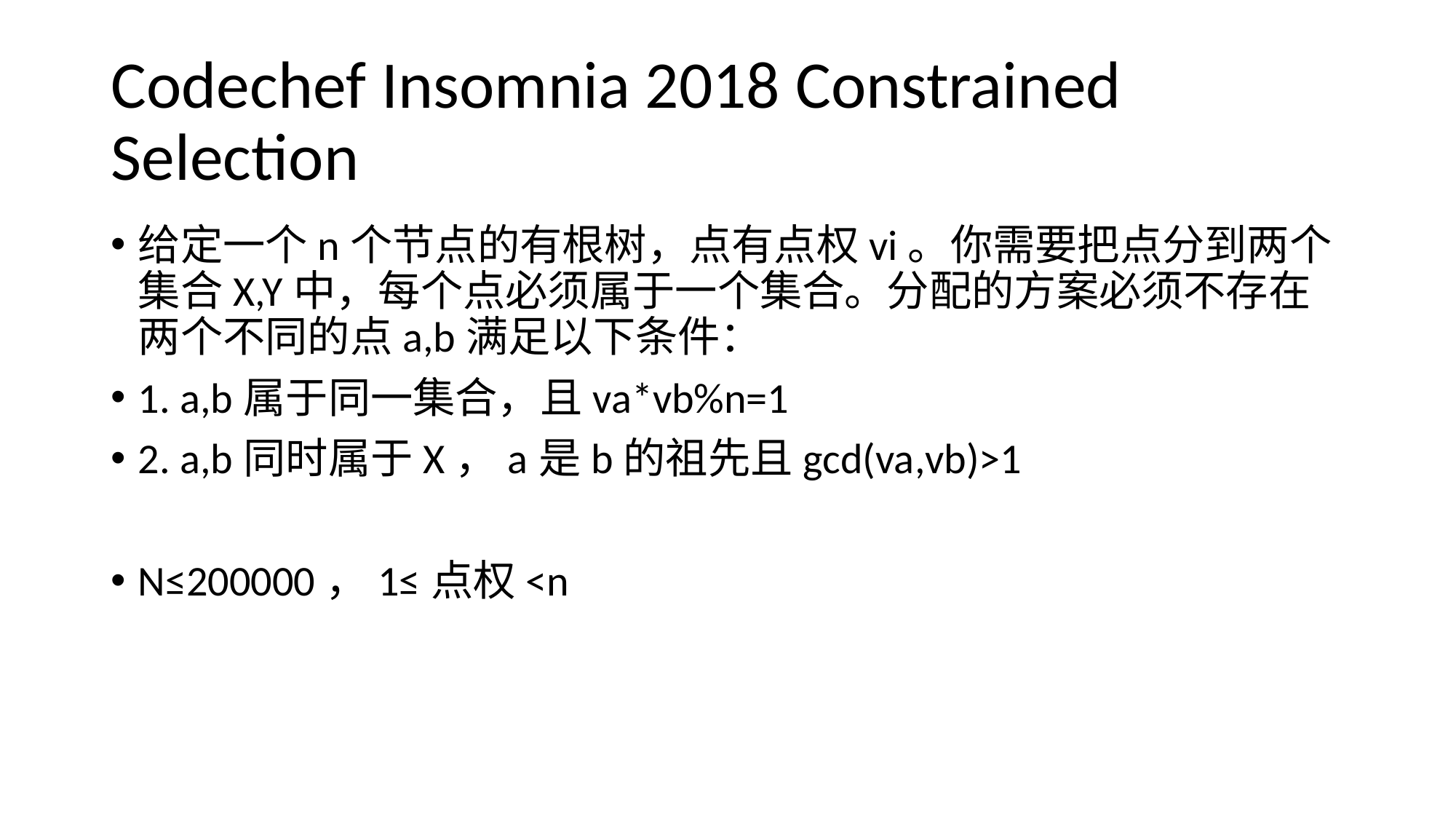

# Codechef Insomnia 2018 Constrained Selection
给定一个n个节点的有根树，点有点权vi。你需要把点分到两个集合X,Y中，每个点必须属于一个集合。分配的方案必须不存在两个不同的点a,b满足以下条件：
1. a,b属于同一集合，且va*vb%n=1
2. a,b同时属于X，a是b的祖先且gcd(va,vb)>1

N≤200000，1≤点权<n